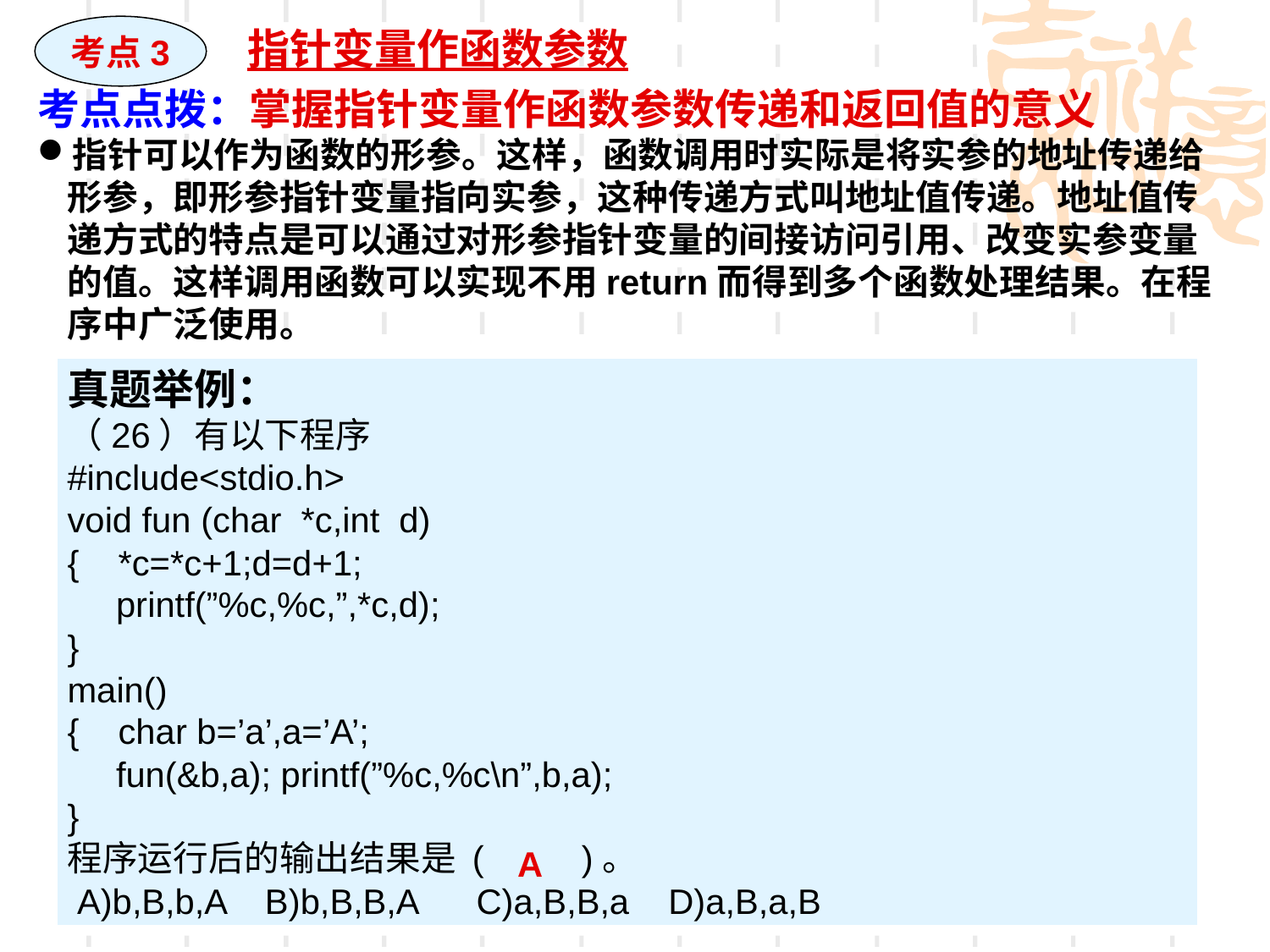

考点3
指针变量作函数参数
考点点拨：掌握指针变量作函数参数传递和返回值的意义
指针可以作为函数的形参。这样，函数调用时实际是将实参的地址传递给形参，即形参指针变量指向实参，这种传递方式叫地址值传递。地址值传递方式的特点是可以通过对形参指针变量的间接访问引用、改变实参变量的值。这样调用函数可以实现不用return而得到多个函数处理结果。在程序中广泛使用。
真题举例：
（26）有以下程序
#include<stdio.h>
void fun (char  *c,int  d)
{    *c=*c+1;d=d+1;
     printf(”%c,%c,”,*c,d);
}
main()
{    char b=’a’,a=’A’;
     fun(&b,a); printf(”%c,%c\n”,b,a);
}
程序运行后的输出结果是 (          )。
 A)b,B,b,A    B)b,B,B,A      C)a,B,B,a    D)a,B,a,B
A